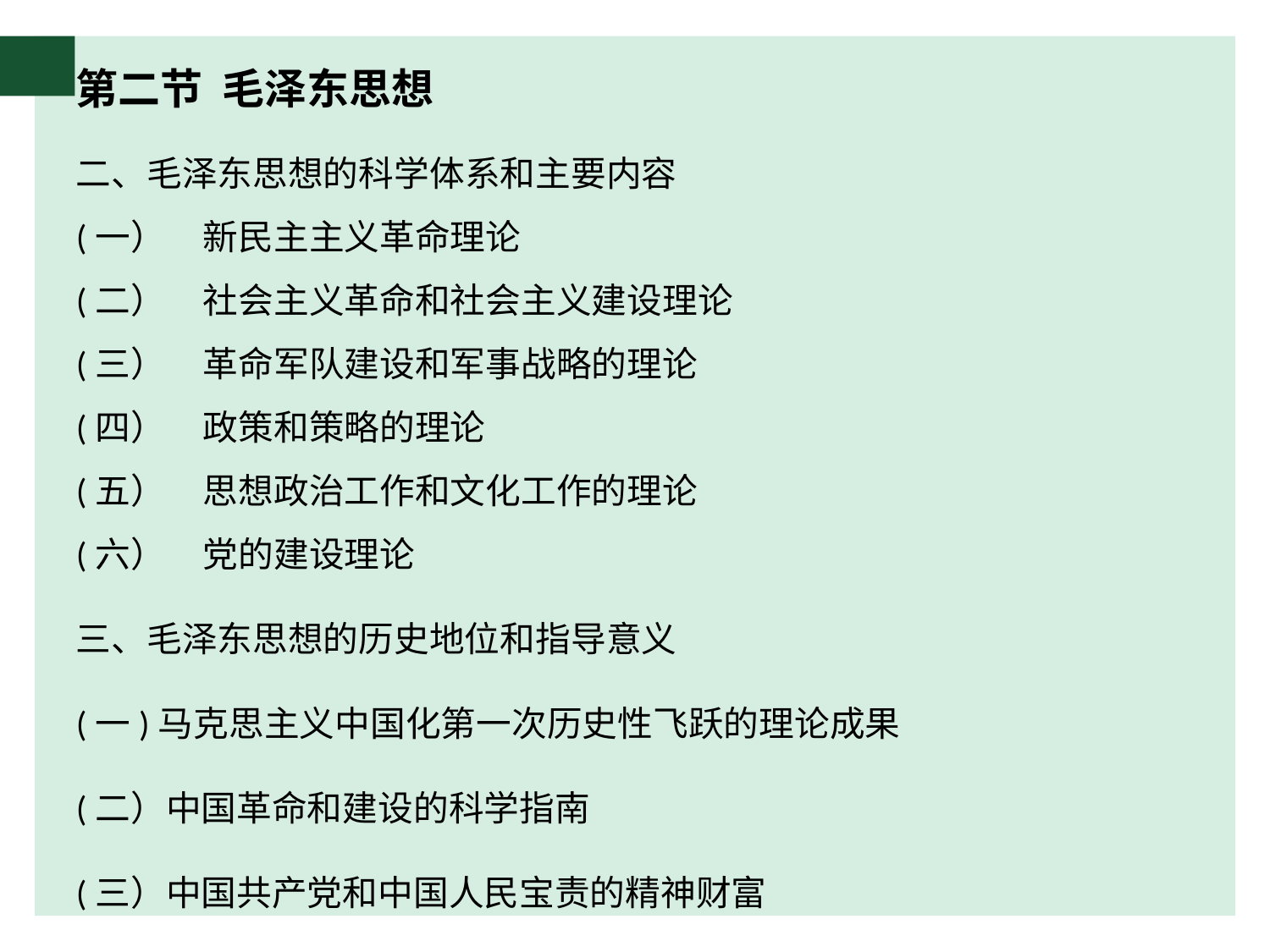

# 第二节  毛泽东思想
二、毛泽东思想的科学体系和主要内容
(一）	新民主主义革命理论
(二）	社会主义革命和社会主义建设理论
(三）	革命军队建设和军事战略的理论
(四）	政策和策略的理论
(五）	思想政治工作和文化工作的理论
(六）	党的建设理论
三、毛泽东思想的历史地位和指导意义
(一)马克思主义中国化第一次历史性飞跃的理论成果
(二）中国革命和建设的科学指南
(三）中国共产党和中国人民宝责的精神财富